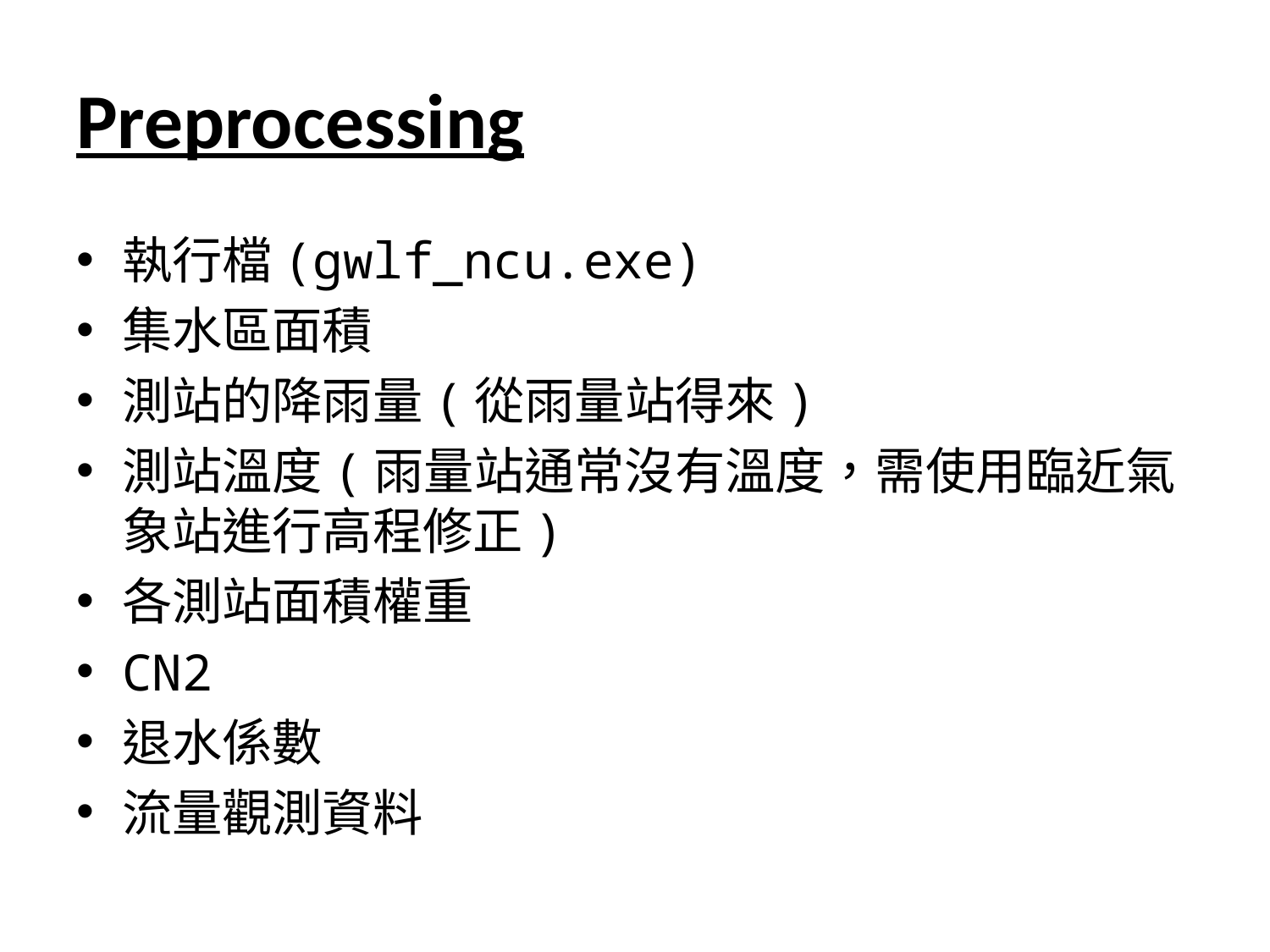

# Preprocessing
執行檔(gwlf_ncu.exe)
集水區面積
測站的降雨量(從雨量站得來)
測站溫度(雨量站通常沒有溫度，需使用臨近氣象站進行高程修正)
各測站面積權重
CN2
退水係數
流量觀測資料